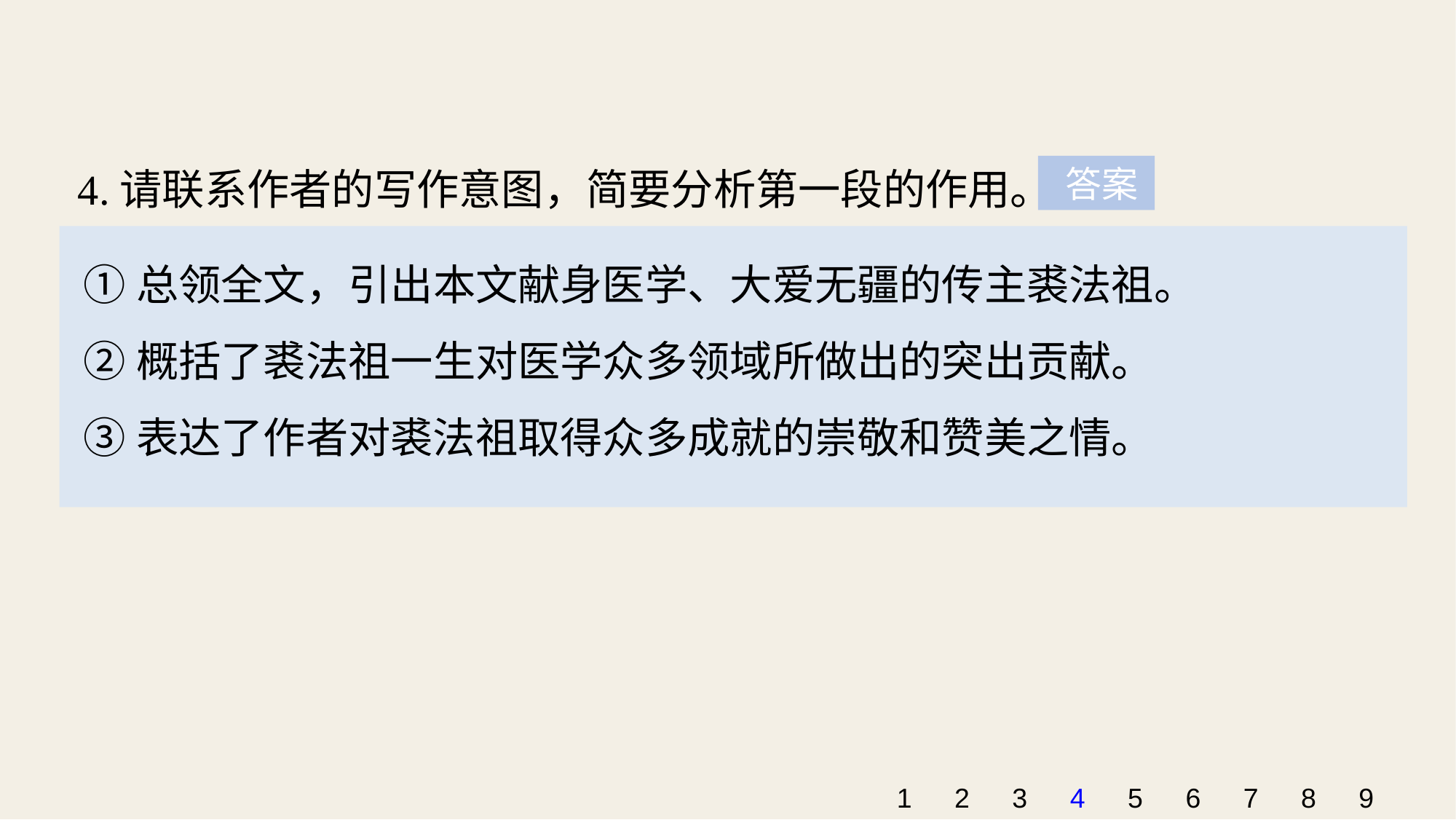

4.请联系作者的写作意图，简要分析第一段的作用。
 答案
①总领全文，引出本文献身医学、大爱无疆的传主裘法祖。
②概括了裘法祖一生对医学众多领域所做出的突出贡献。
③表达了作者对裘法祖取得众多成就的崇敬和赞美之情。

1
2
3
4
5
6
7
8
9